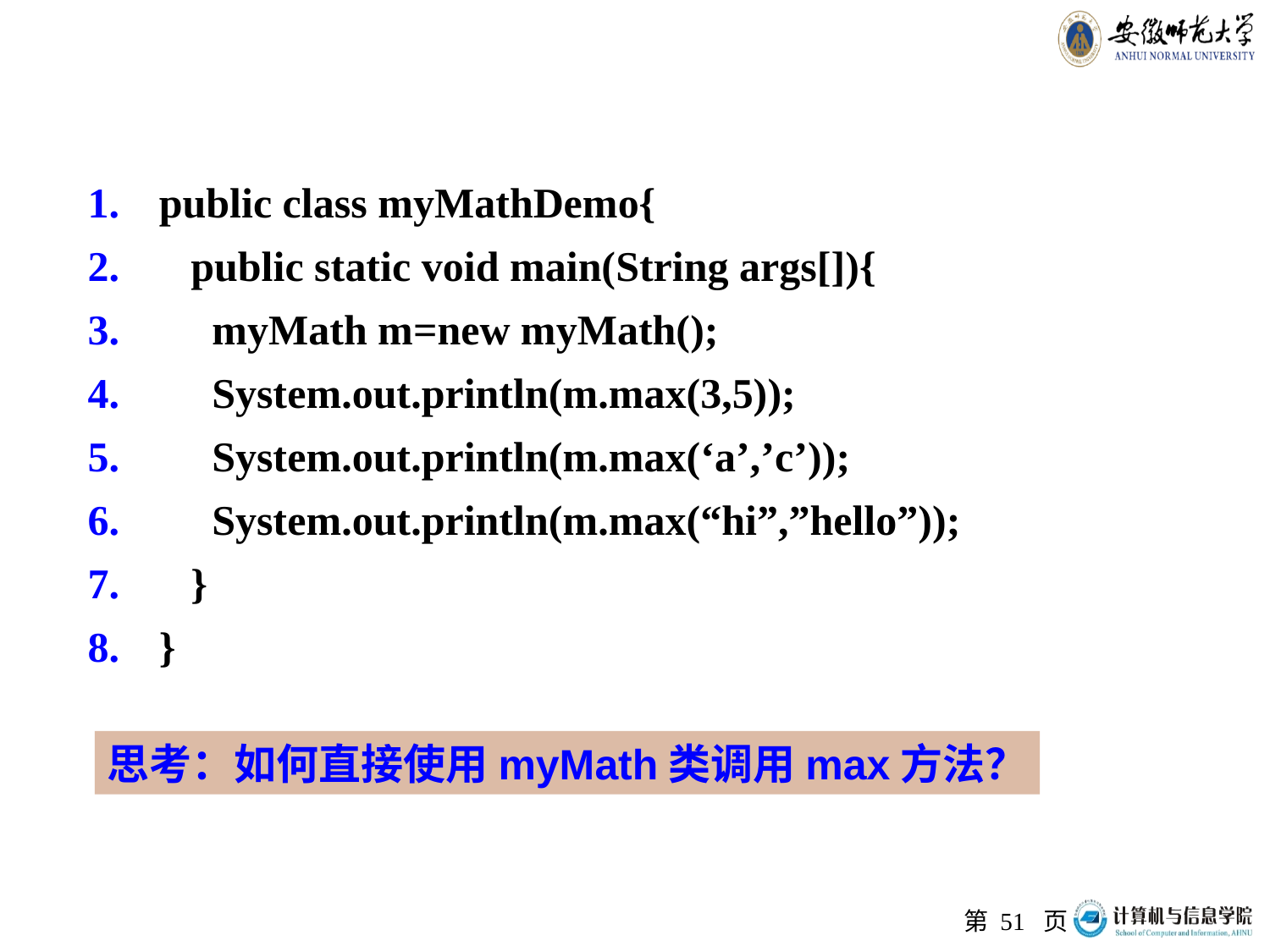

public class myMathDemo{
   public static void main(String args[]){
     myMath m=new myMath();
     System.out.println(m.max(3,5));
     System.out.println(m.max(‘a’,’c’));
     System.out.println(m.max(“hi”,”hello”));
   }
}
思考：如何直接使用myMath类调用max方法？
第 51  页